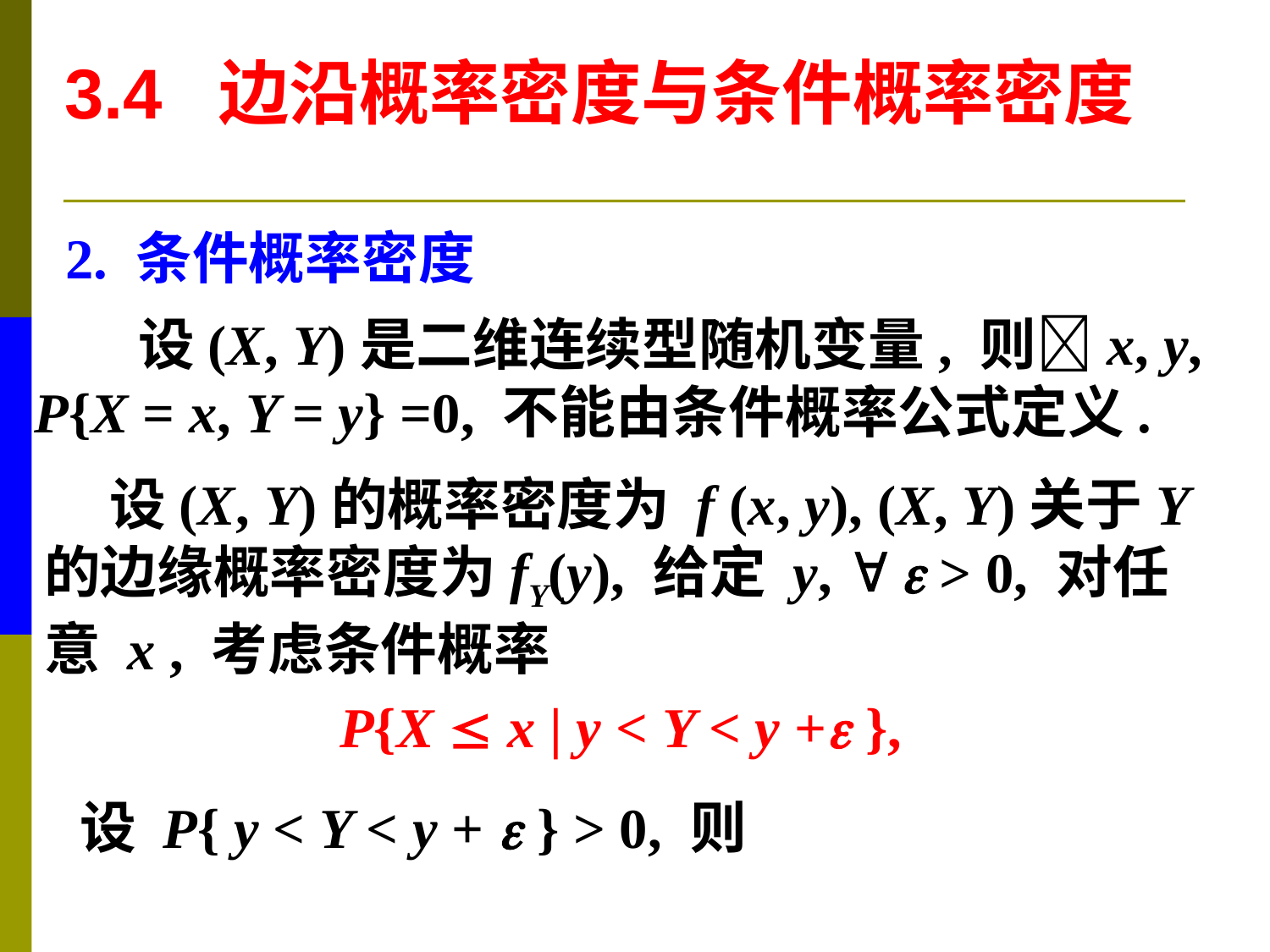

3.4  边沿概率密度与条件概率密度
2. 条件概率密度
       设(X, Y)是二维连续型随机变量, 则∀x, y,
P{X = x, Y = y} =0, 不能由条件概率公式定义.
    设(X, Y)的概率密度为 f (x, y), (X, Y)关于Y
的边缘概率密度为fY(y), 给定 y, ∀ ε > 0, 对任
意 x , 考虑条件概率
P{X ≤ x | y < Y < y +ε },
设 P{ y < Y < y + ε } > 0, 则